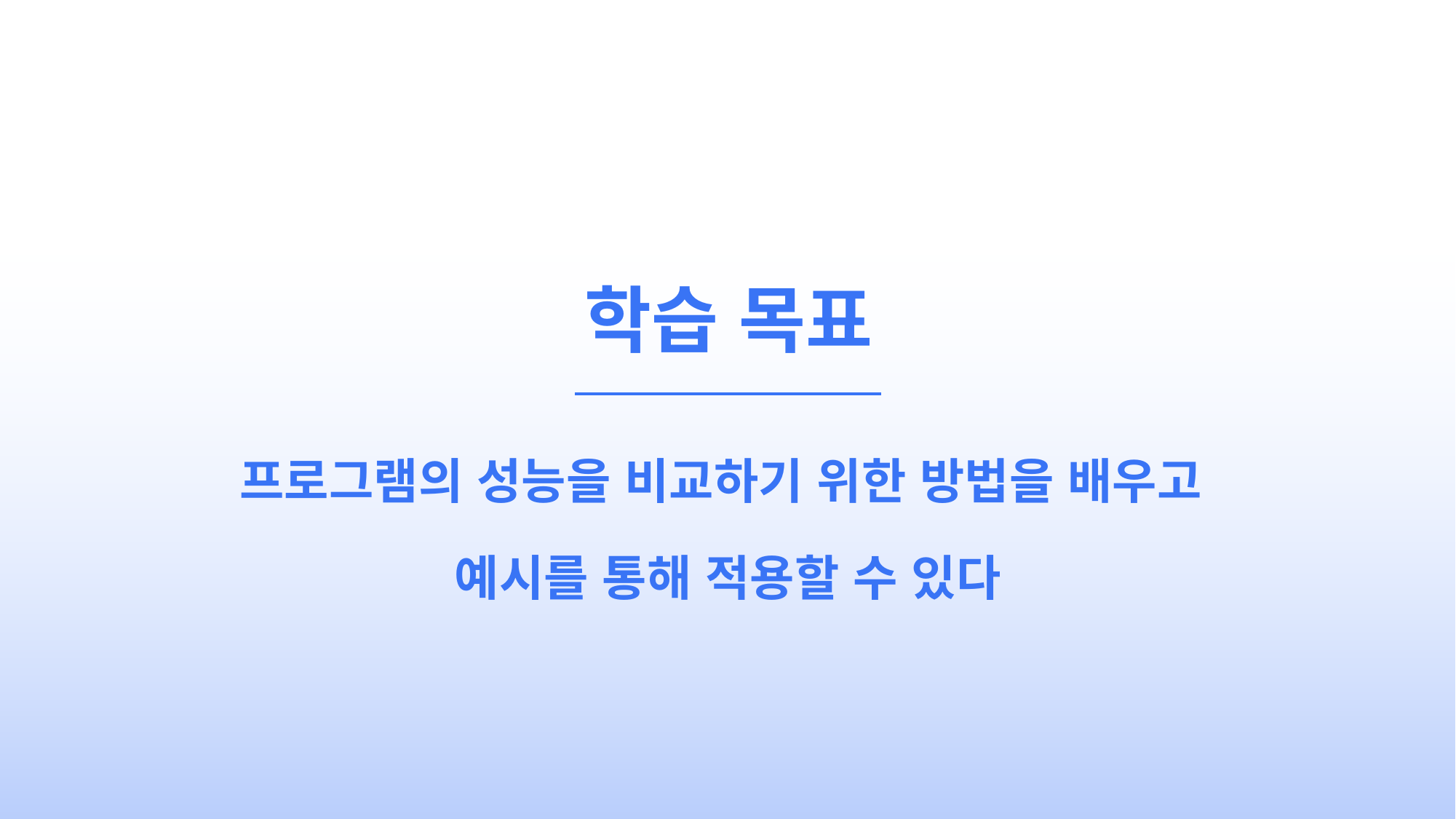

프로그램의 성능을 비교하기 위한 방법을 배우고
예시를 통해 적용할 수 있다